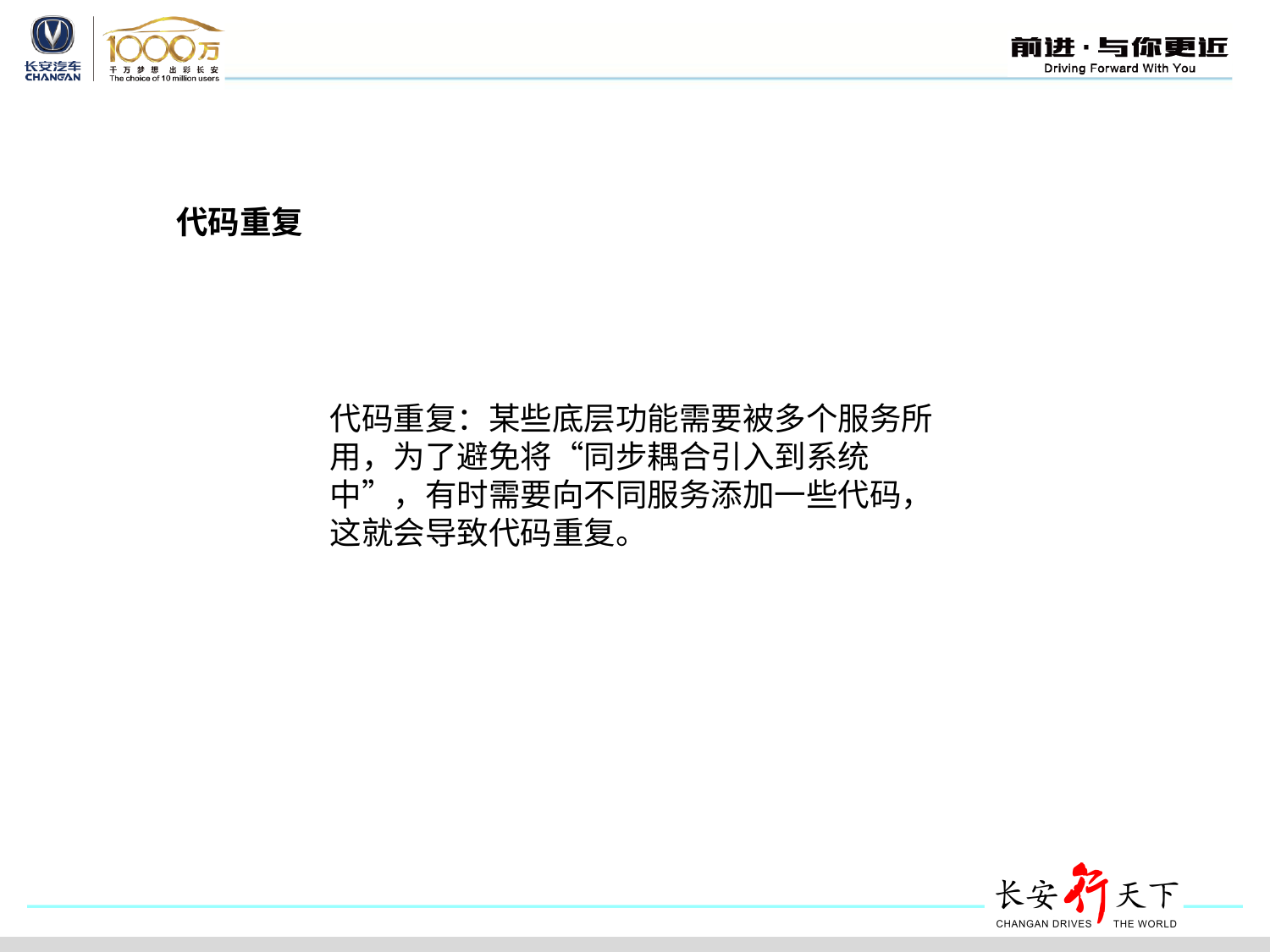

代码重复
代码重复：某些底层功能需要被多个服务所用，为了避免将“同步耦合引入到系统中”，有时需要向不同服务添加一些代码，这就会导致代码重复。